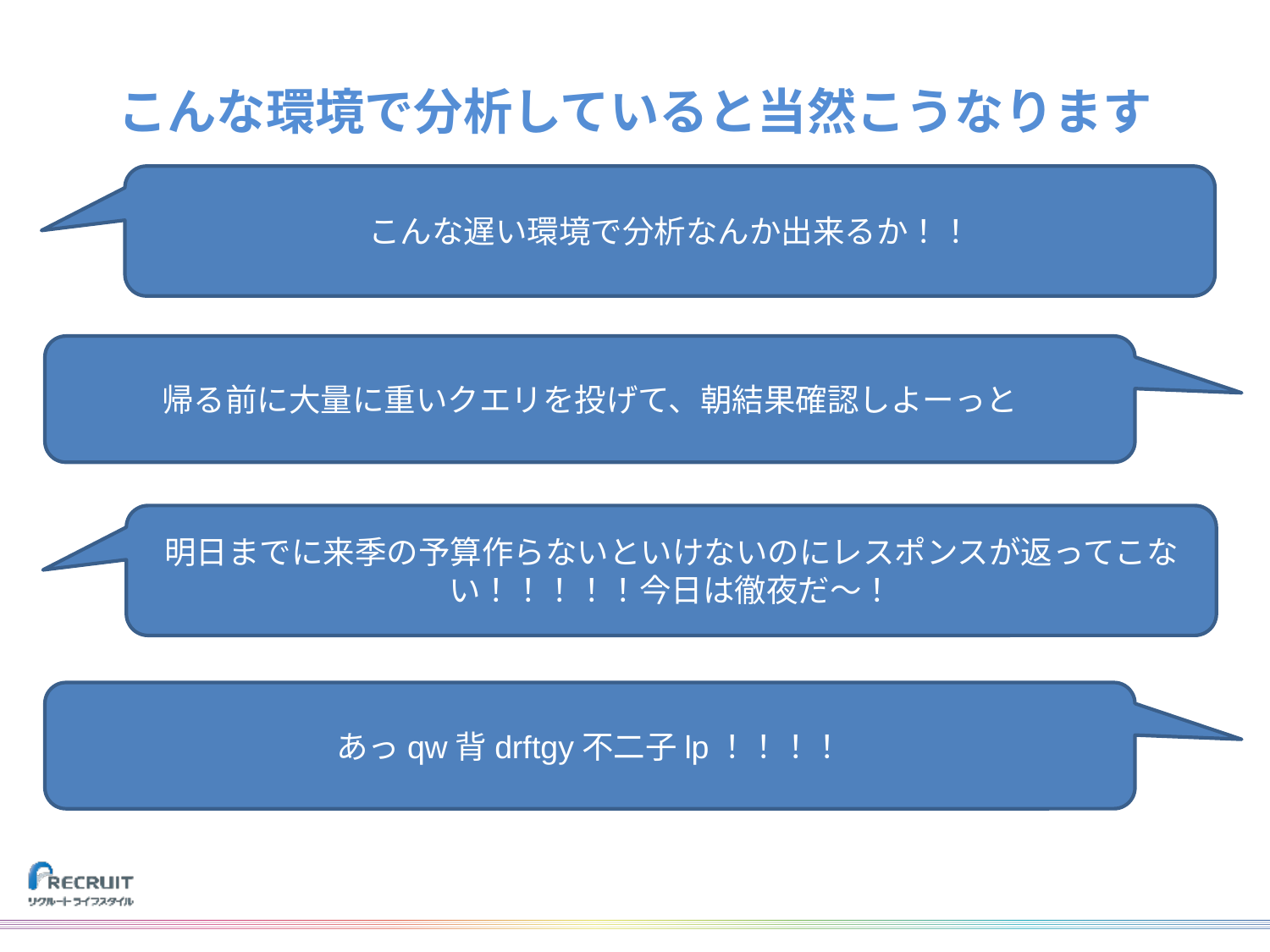

こんな環境で分析していると当然こうなります
こんな遅い環境で分析なんか出来るか！！
帰る前に大量に重いクエリを投げて、朝結果確認しよーっと
明日までに来季の予算作らないといけないのにレスポンスが返ってこない！！！！！今日は徹夜だ〜！
あっqw背drftgy不二子lp！！！！